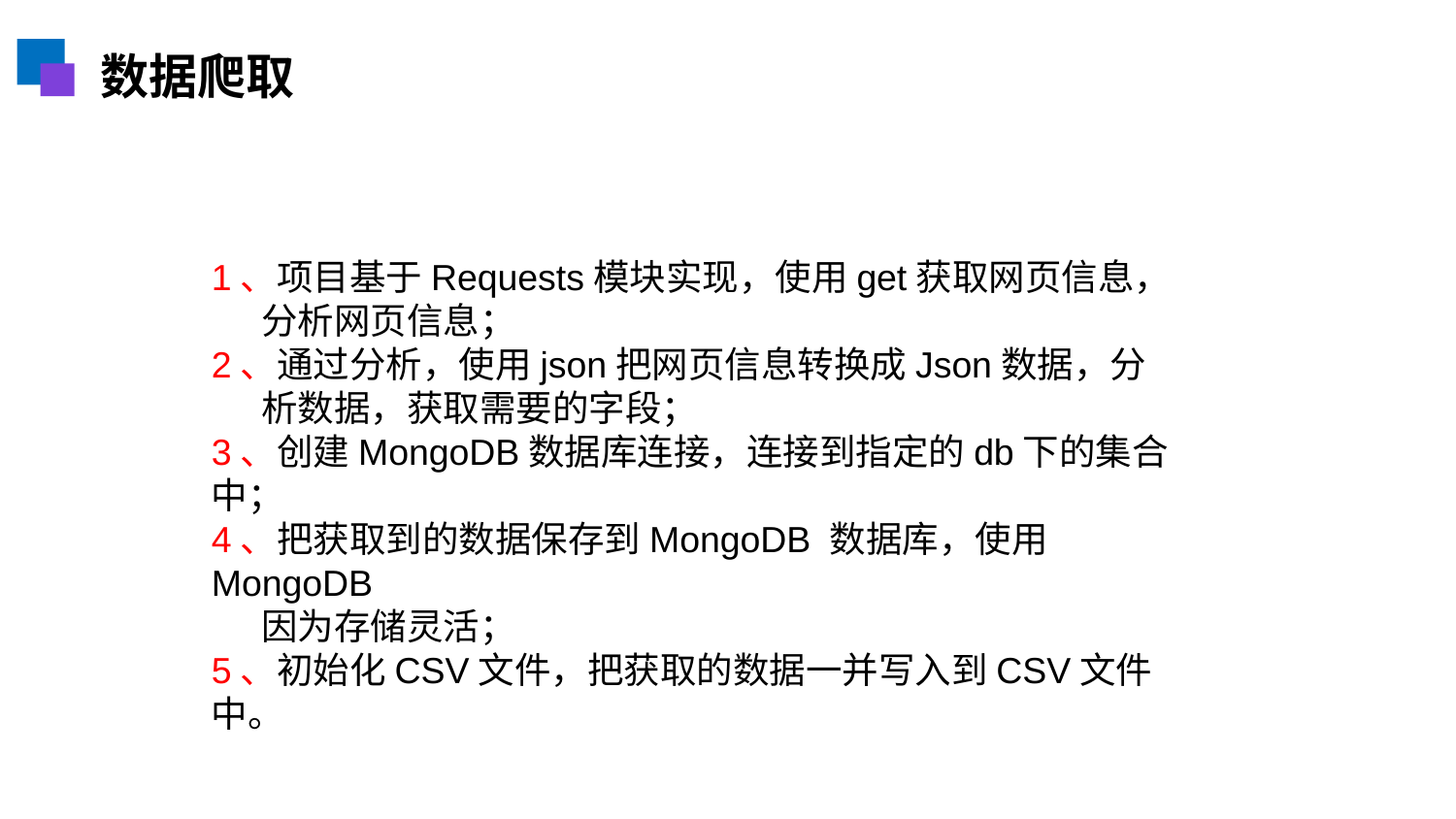

数据爬取
1、项目基于Requests模块实现，使用get获取网页信息，
     分析网页信息；
2、通过分析，使用json把网页信息转换成Json数据，分
     析数据，获取需要的字段；
3、创建MongoDB数据库连接，连接到指定的db下的集合中；
4、把获取到的数据保存到MongoDB 数据库，使用MongoDB
     因为存储灵活；
5、初始化CSV文件，把获取的数据一并写入到CSV文件中。